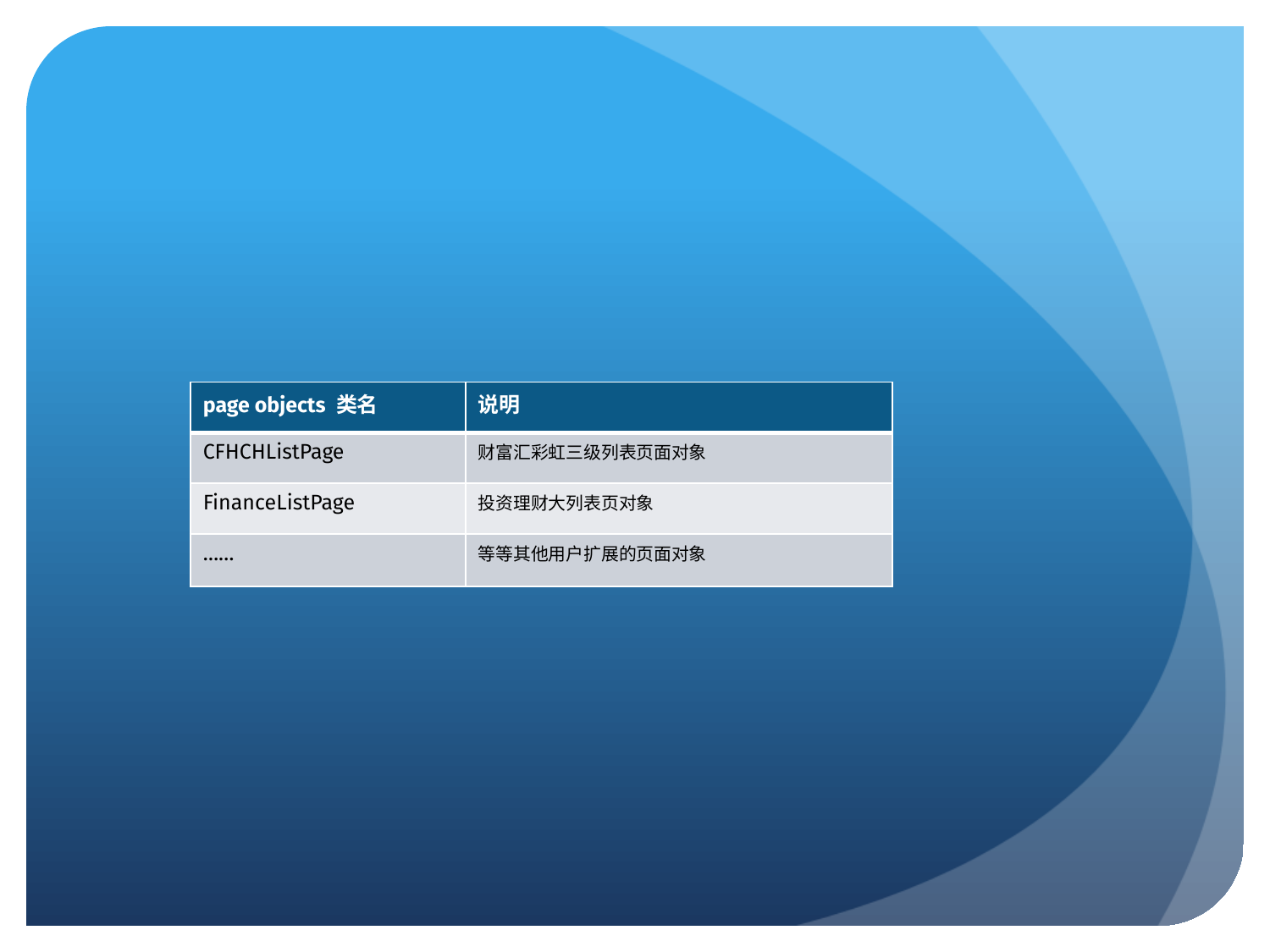

| page objects 类名 | 说明 |
| --- | --- |
| CFHCHListPage | 财富汇彩虹三级列表页面对象 |
| FinanceListPage | 投资理财大列表页对象 |
| …… | 等等其他用户扩展的页面对象 |